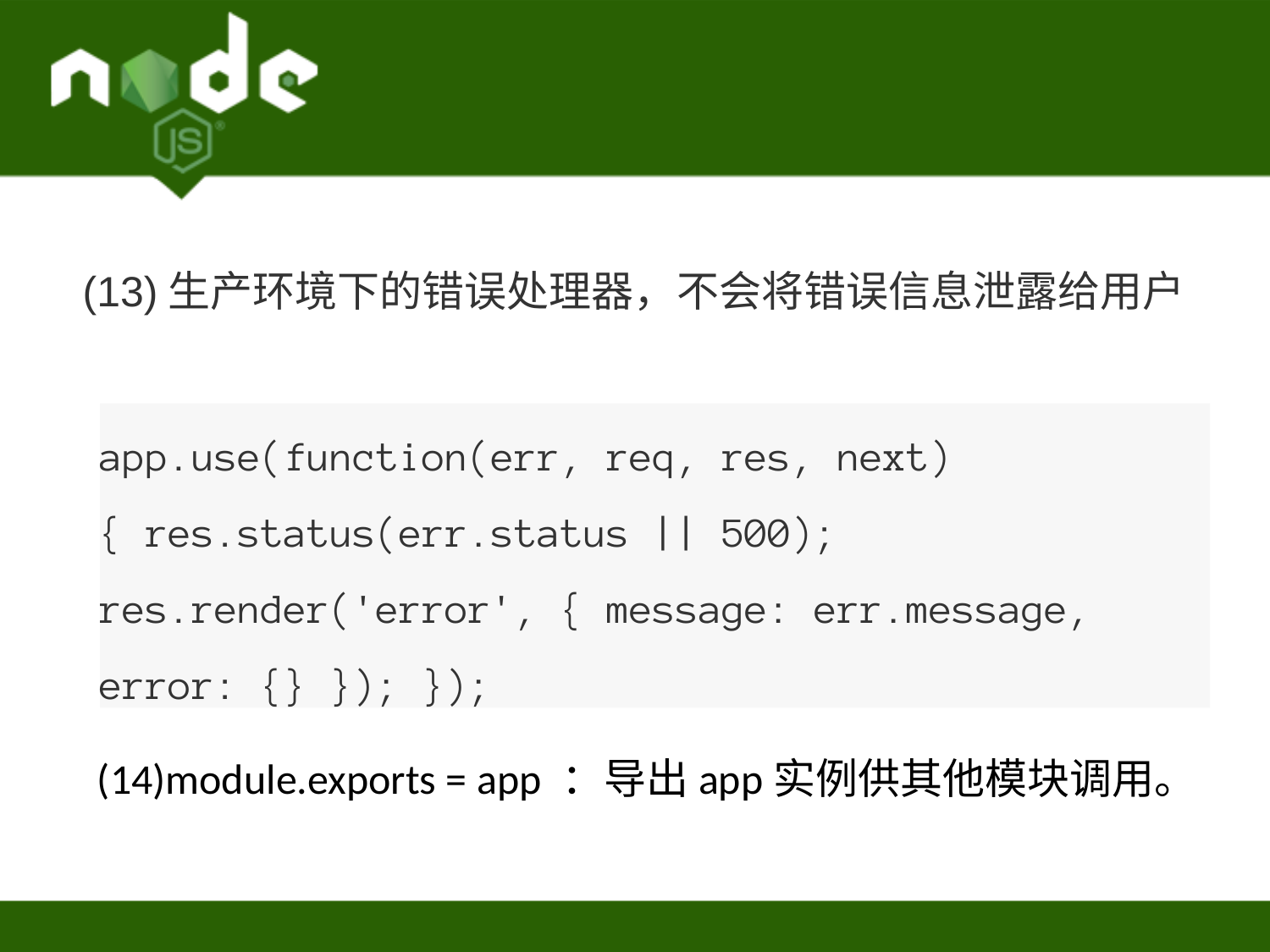

(13)生产环境下的错误处理器，不会将错误信息泄露给用户
app.use(function(err, req, res, next) { res.status(err.status || 500); res.render('error', { message: err.message, error: {} }); });
(14)module.exports = app ：导出app实例供其他模块调用。